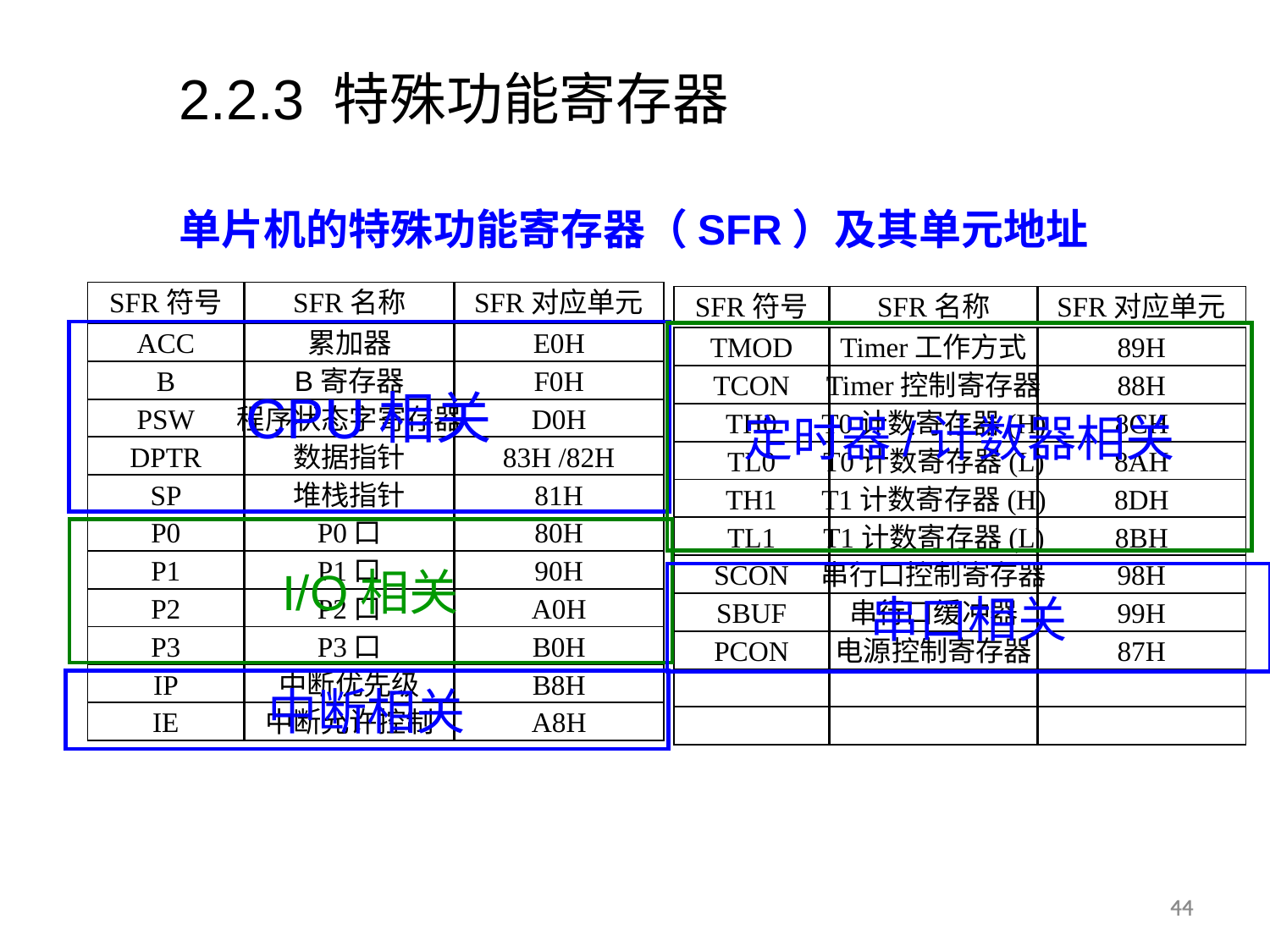

# 2.2.3 特殊功能寄存器
  单片机的特殊功能寄存器（SFR）及其单元地址
SFR符号
SFR名称
SFR对应单元
ACC
累加器
E0H
B
B寄存器
F0H
PSW
程序状态字寄存器
D0H
DPTR
数据指针
83H /82H
SP
堆栈指针
81H
P0
P0口
80H
P1
P1口
90H
P2
P2口
A0H
P3
P3口
B0H
IP
中断优先级
B8H
IE
中断允许控制
A8H
SFR符号
SFR名称
SFR对应单元
TMOD
Timer工作方式
89H
TCON
Timer控制寄存器
88H
TH0
T0计数寄存器(H)
8CH
TL0
T0计数寄存器(L)
8AH
TH1
T1计数寄存器(H)
8DH
TL1
T1计数寄存器(L)
8BH
SCON
串行口控制寄存器
98H
SBUF
串行口缓冲器
99H
PCON
电源控制寄存器
87H

CPU相关
定时器/计数器相关
I/O相关
串口相关
中断相关
44